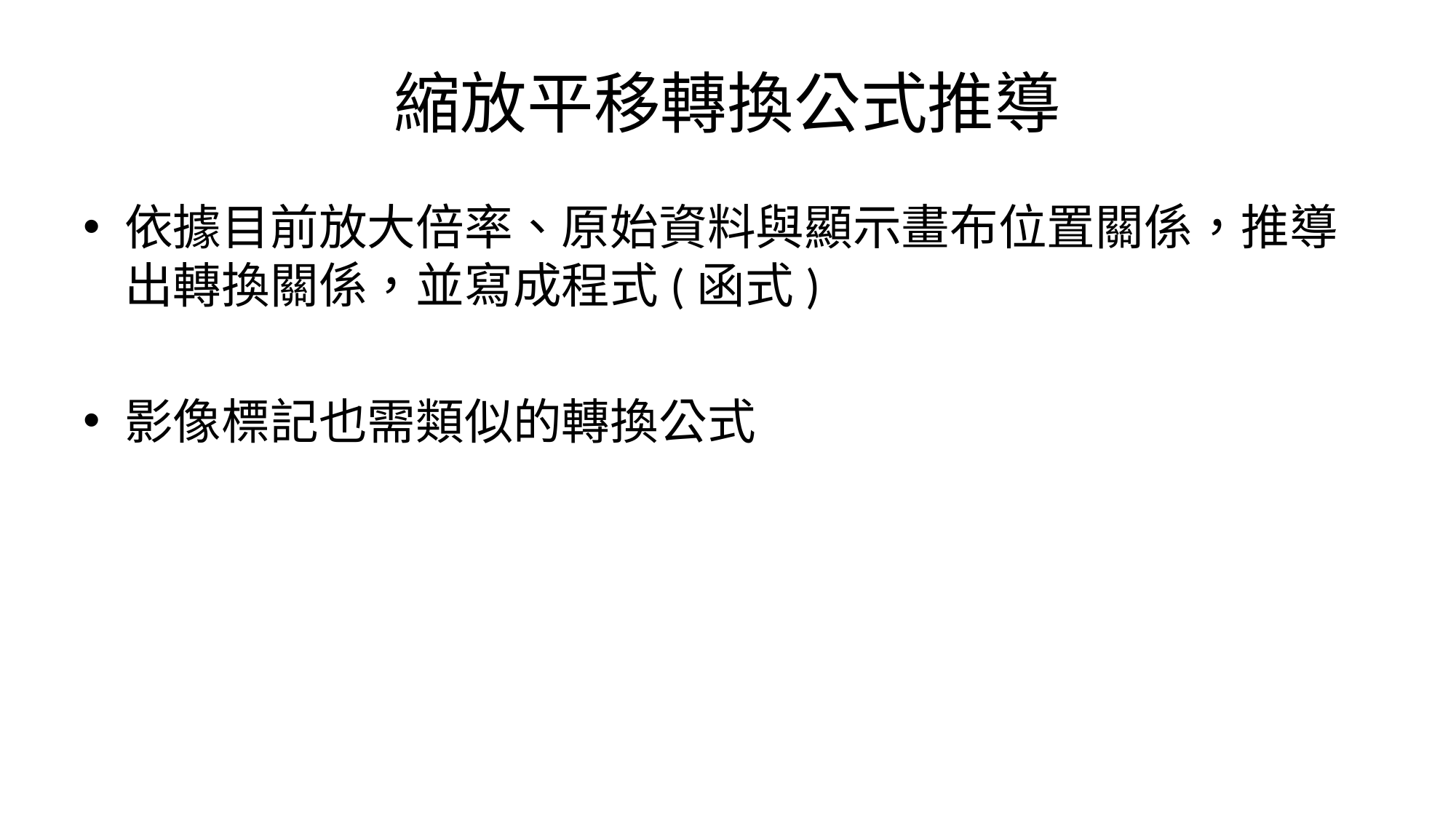

# 縮放平移轉換公式推導
依據目前放大倍率、原始資料與顯示畫布位置關係，推導出轉換關係，並寫成程式(函式)

影像標記也需類似的轉換公式